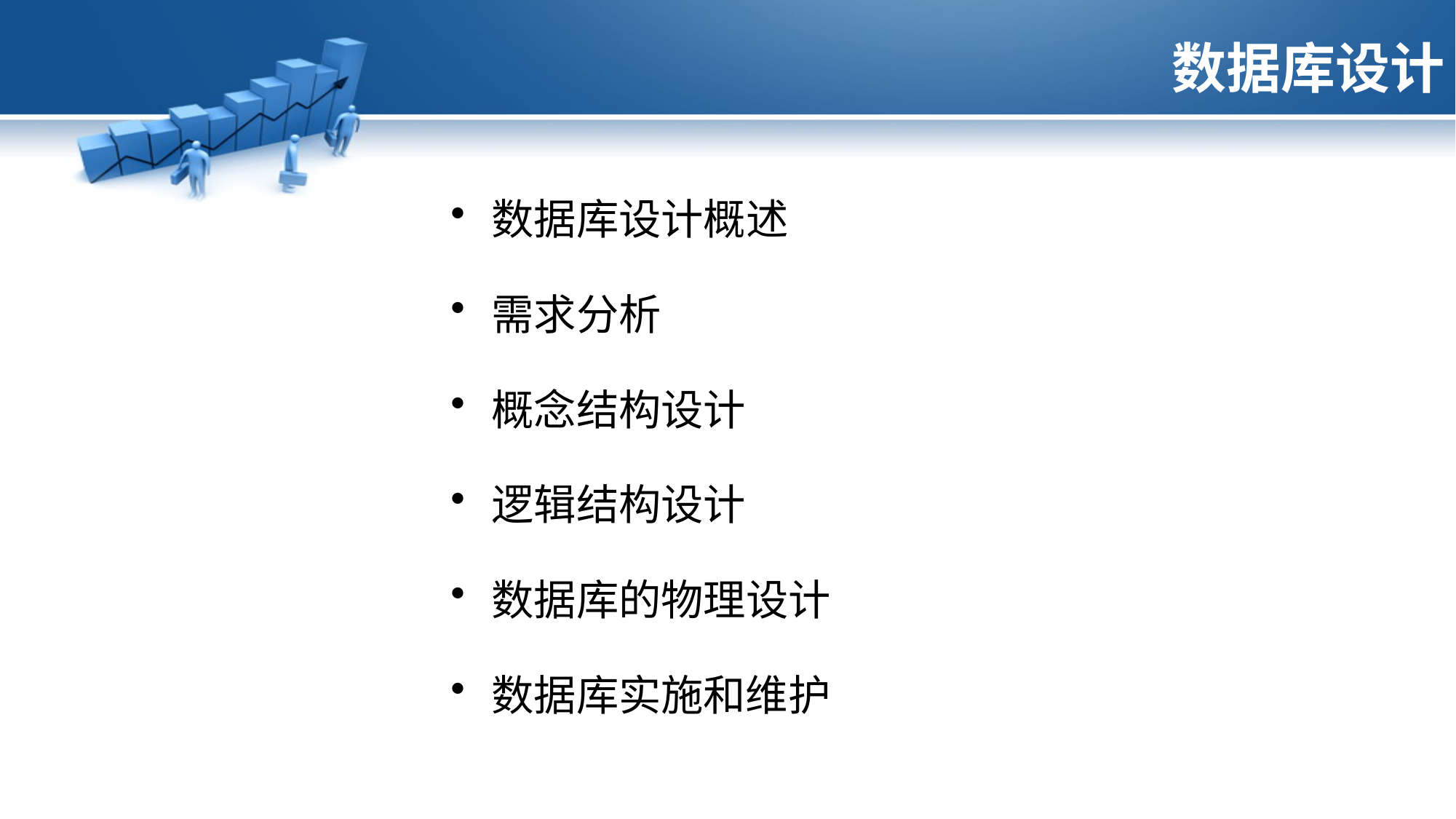

# 数据库设计
数据库设计概述
需求分析
概念结构设计
逻辑结构设计
数据库的物理设计
数据库实施和维护